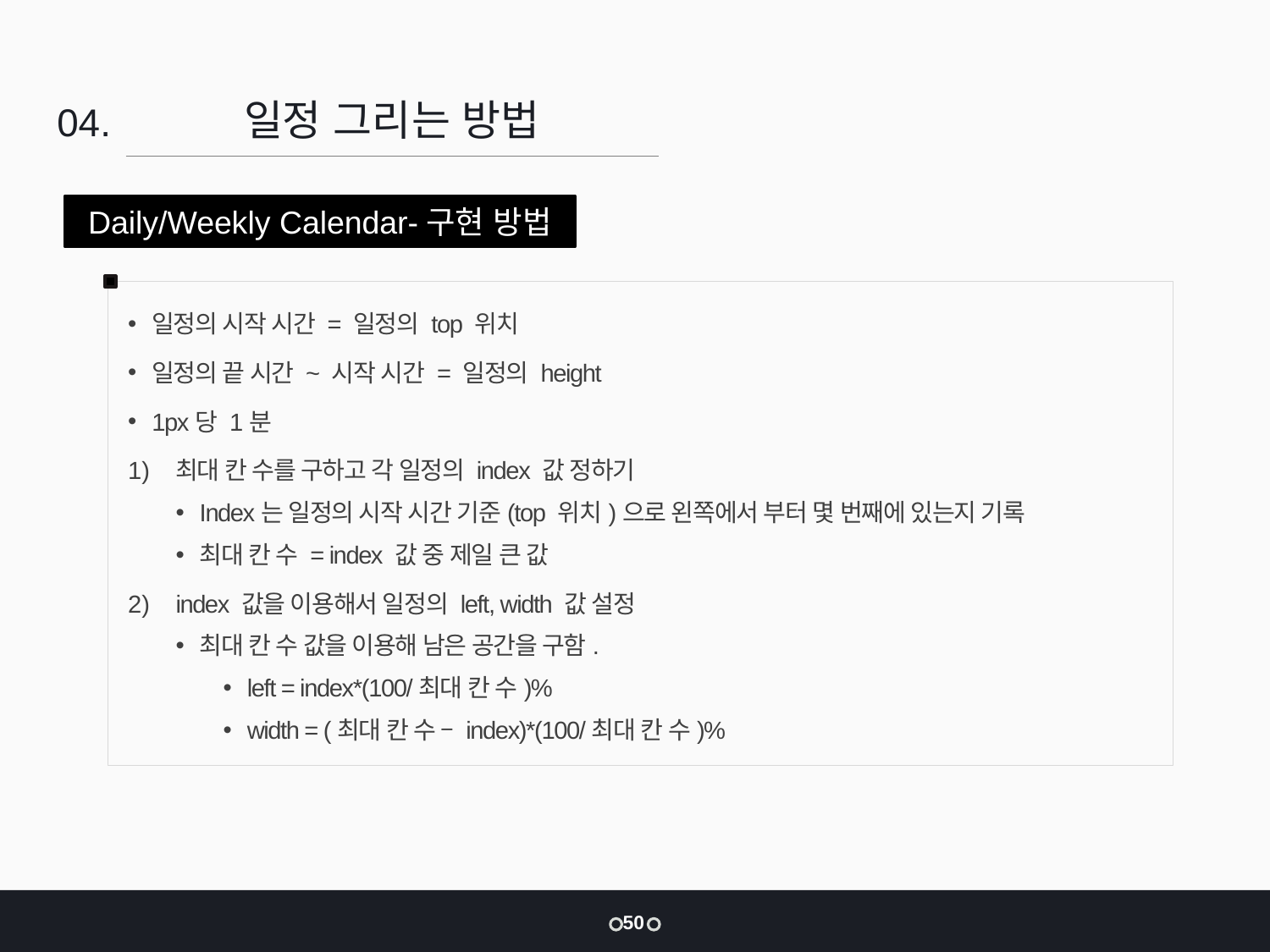

일정 그리는 방법
04.
Daily/Weekly Calendar-구현 방법

일정의 시작 시간 = 일정의 top 위치
일정의 끝 시간 ~ 시작 시간 = 일정의 height
1px당 1분
최대 칸 수를 구하고 각 일정의 index 값 정하기
Index는 일정의 시작 시간 기준(top 위치)으로 왼쪽에서 부터 몇 번째에 있는지 기록
최대 칸 수 = index 값 중 제일 큰 값
index 값을 이용해서 일정의 left, width 값 설정
최대 칸 수 값을 이용해 남은 공간을 구함.
left = index*(100/최대 칸 수)%
width = (최대 칸 수 – index)*(100/최대 칸 수)%
50